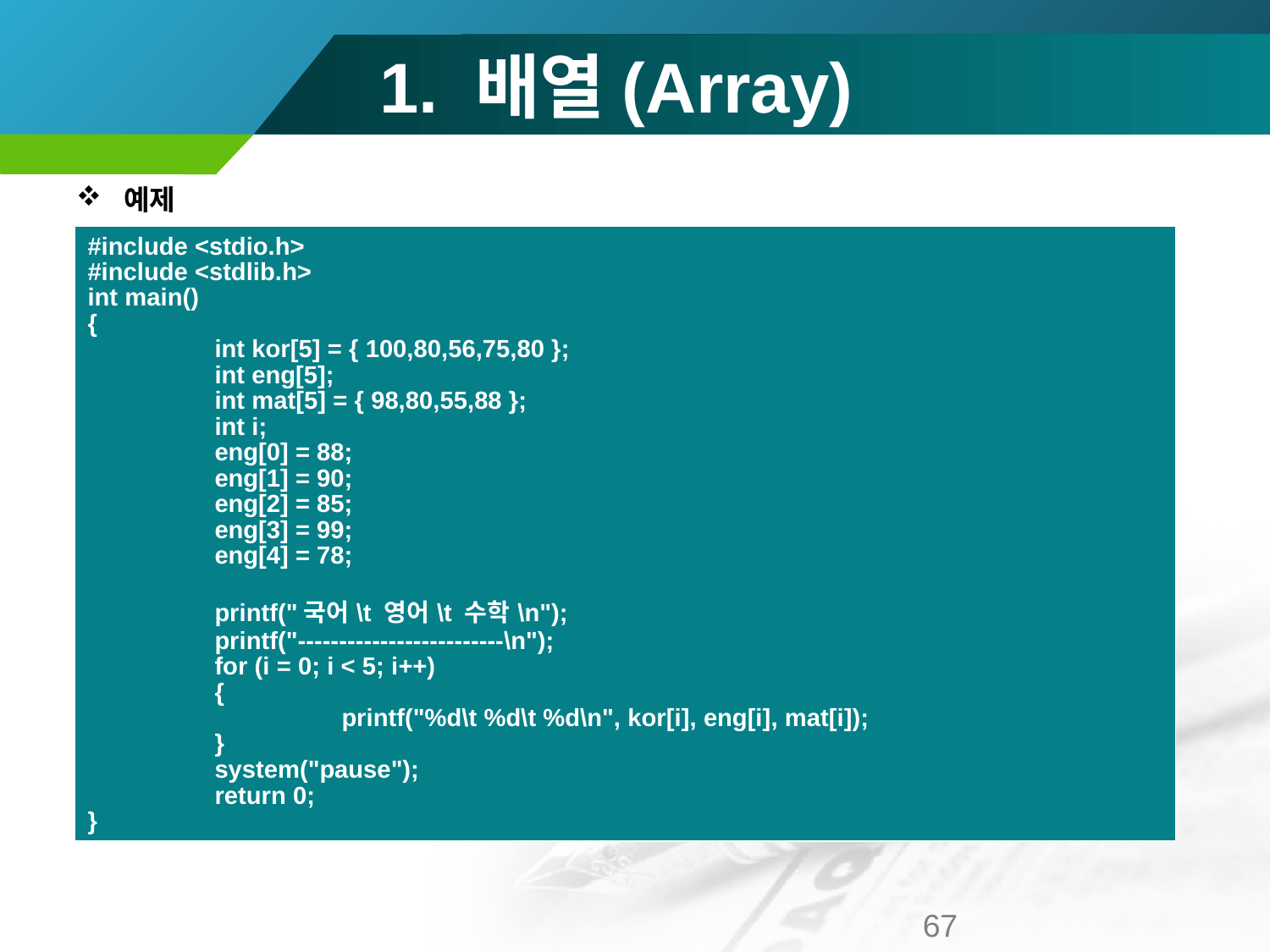

# 1. 배열(Array)
예제
| #include <stdio.h> #include <stdlib.h> int main() { int kor[5] = { 100,80,56,75,80 }; int eng[5]; int mat[5] = { 98,80,55,88 }; int i; eng[0] = 88; eng[1] = 90; eng[2] = 85; eng[3] = 99; eng[4] = 78; printf("국어\t 영어\t 수학\n"); printf("-------------------------\n"); for (i = 0; i < 5; i++) { printf("%d\t %d\t %d\n", kor[i], eng[i], mat[i]); } system("pause"); return 0; } |
| --- |
67